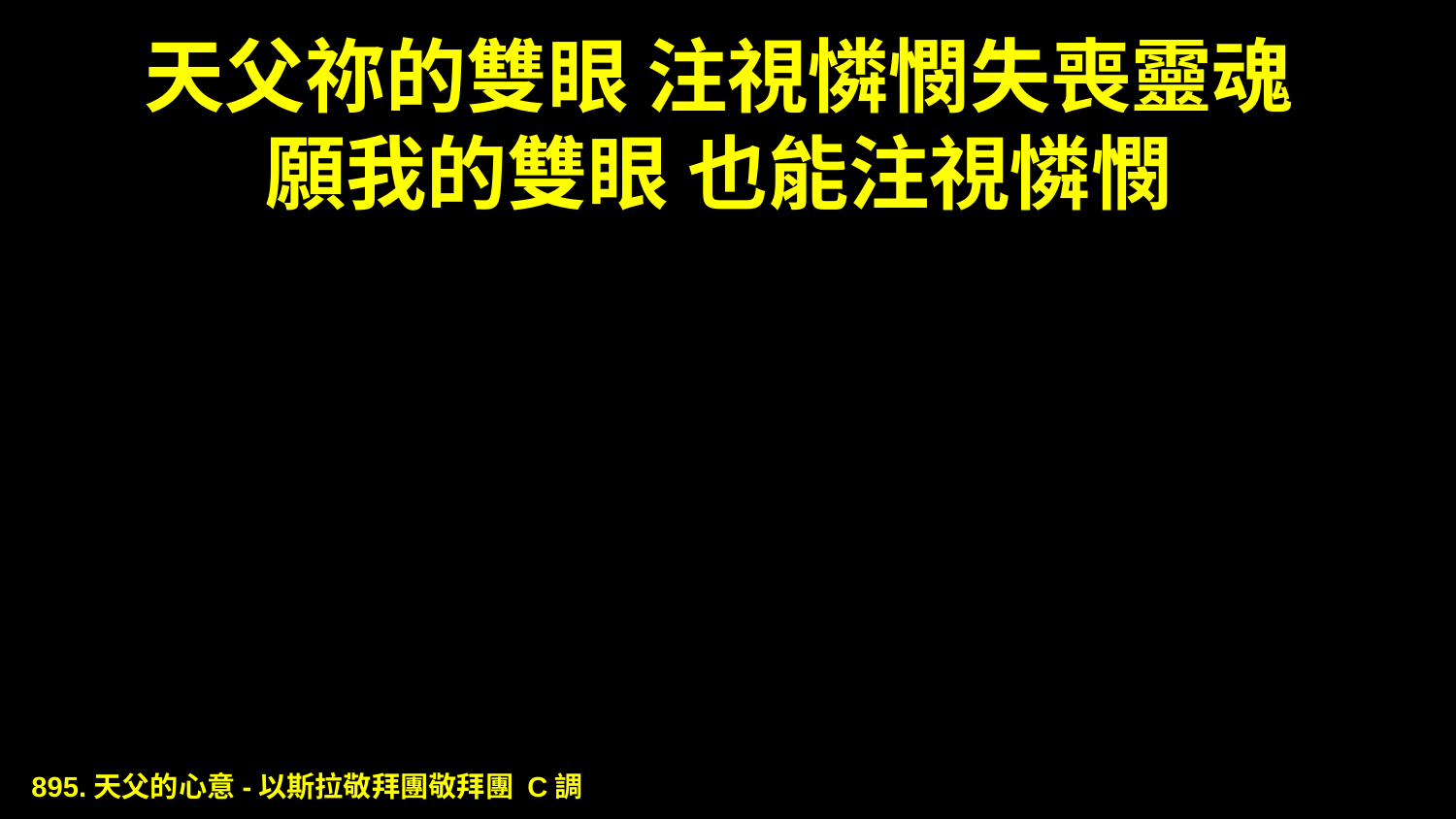

# 天父祢的雙眼 注視憐憫失喪靈魂 願我的雙眼 也能注視憐憫
895.天父的心意-以斯拉敬拜團敬拜團 C調